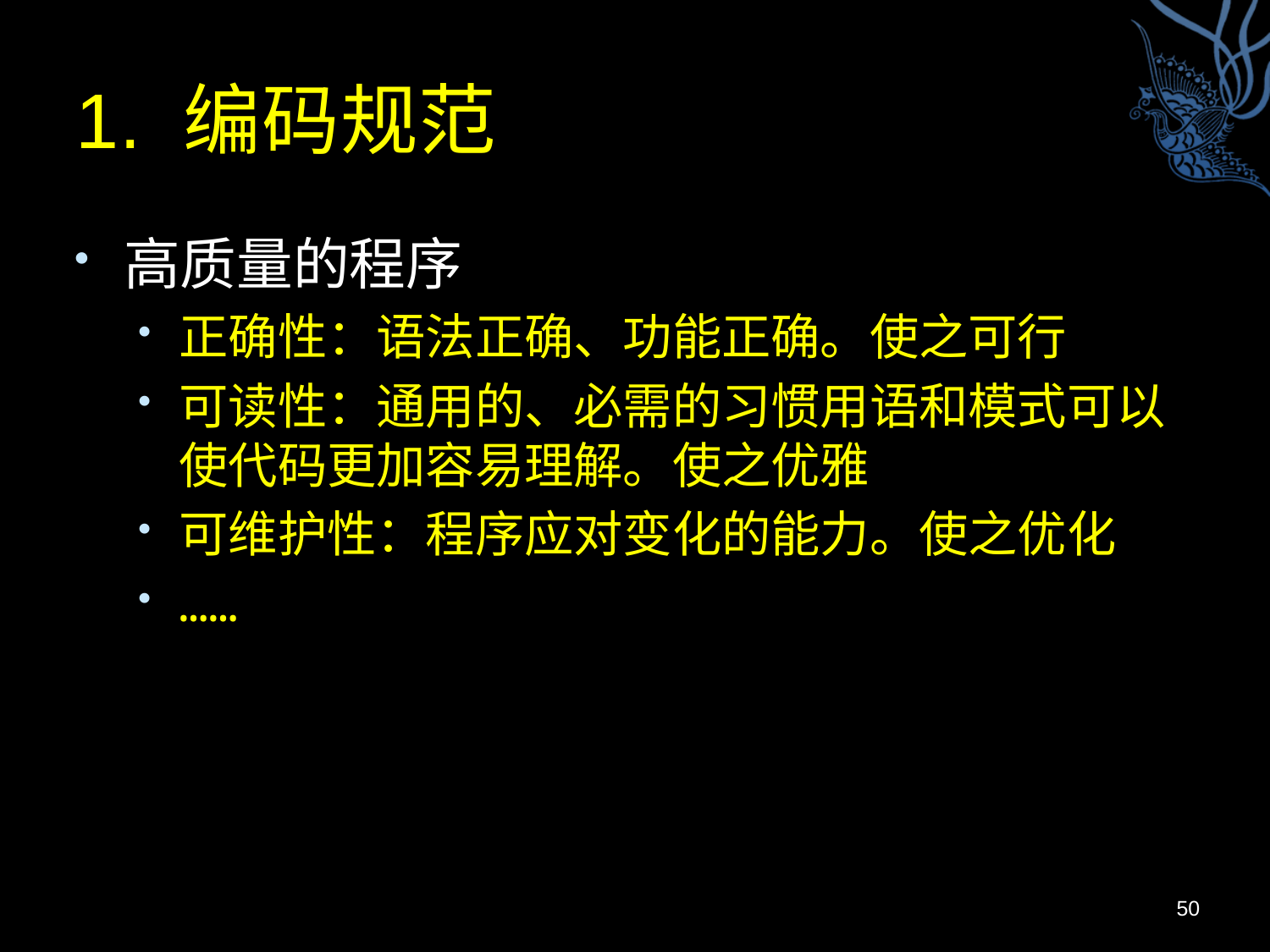

# 1. 编码规范
高质量的程序
正确性：语法正确、功能正确。使之可行
可读性：通用的、必需的习惯用语和模式可以使代码更加容易理解。使之优雅
可维护性：程序应对变化的能力。使之优化
……
50